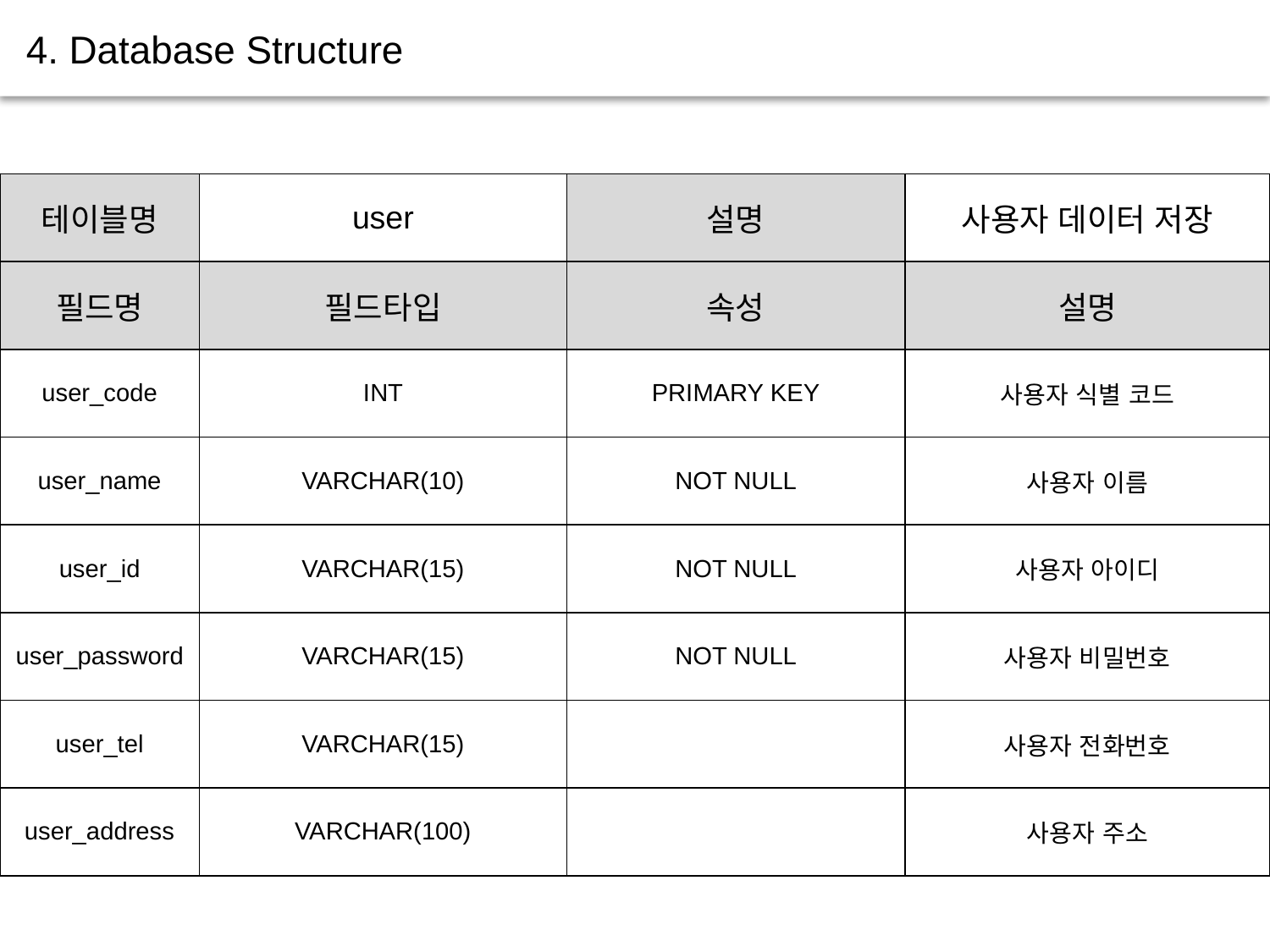

4. Database Structure
| 테이블명 | user | 설명 | 사용자 데이터 저장 |
| --- | --- | --- | --- |
| 필드명 | 필드타입 | 속성 | 설명 |
| user\_code | INT | PRIMARY KEY | 사용자 식별 코드 |
| user\_name | VARCHAR(10) | NOT NULL | 사용자 이름 |
| user\_id | VARCHAR(15) | NOT NULL | 사용자 아이디 |
| user\_password | VARCHAR(15) | NOT NULL | 사용자 비밀번호 |
| user\_tel | VARCHAR(15) |  | 사용자 전화번호 |
| user\_address | VARCHAR(100) |  | 사용자 주소 |